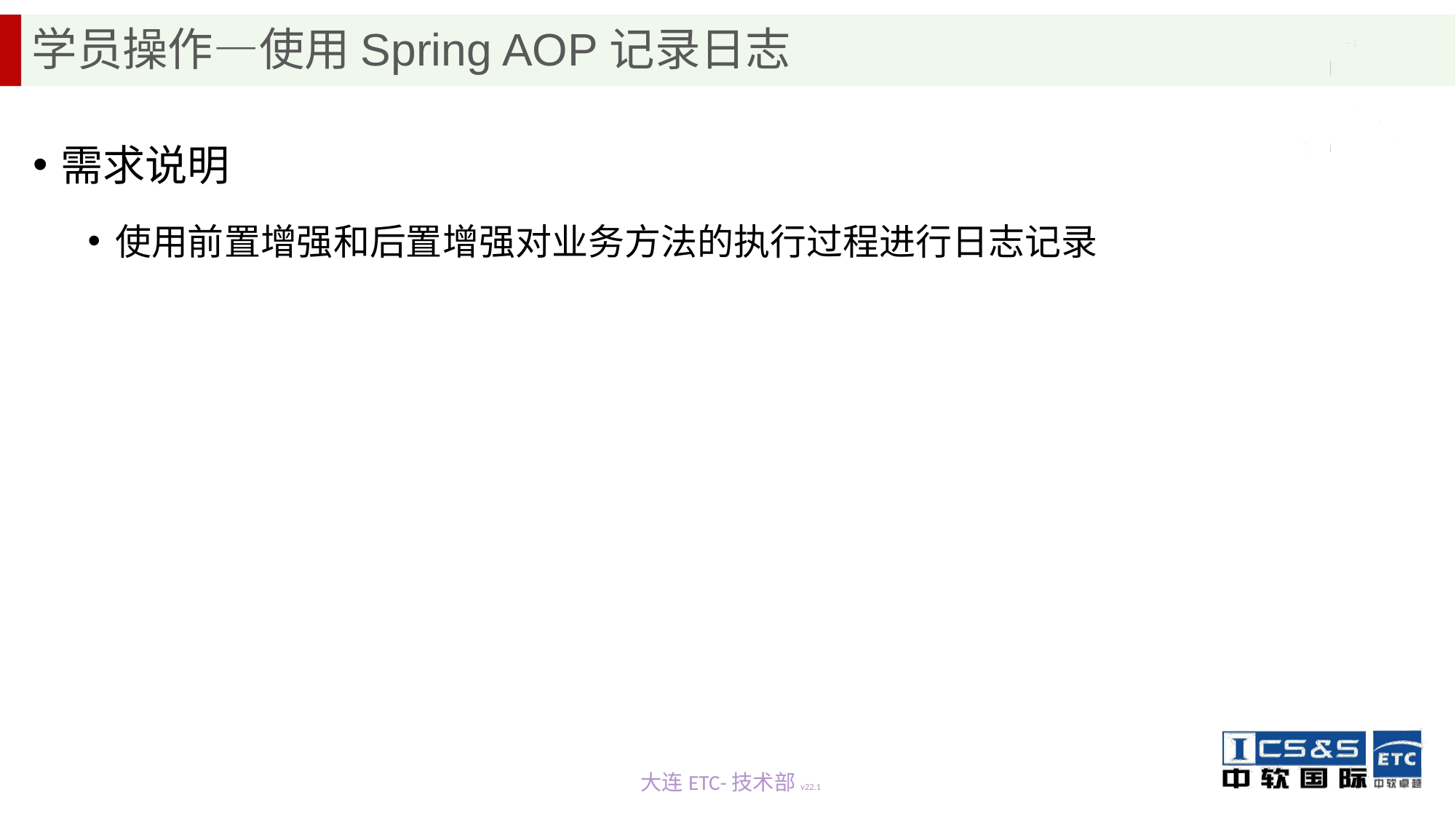

# 学员操作—使用Spring AOP记录日志
需求说明
使用前置增强和后置增强对业务方法的执行过程进行日志记录